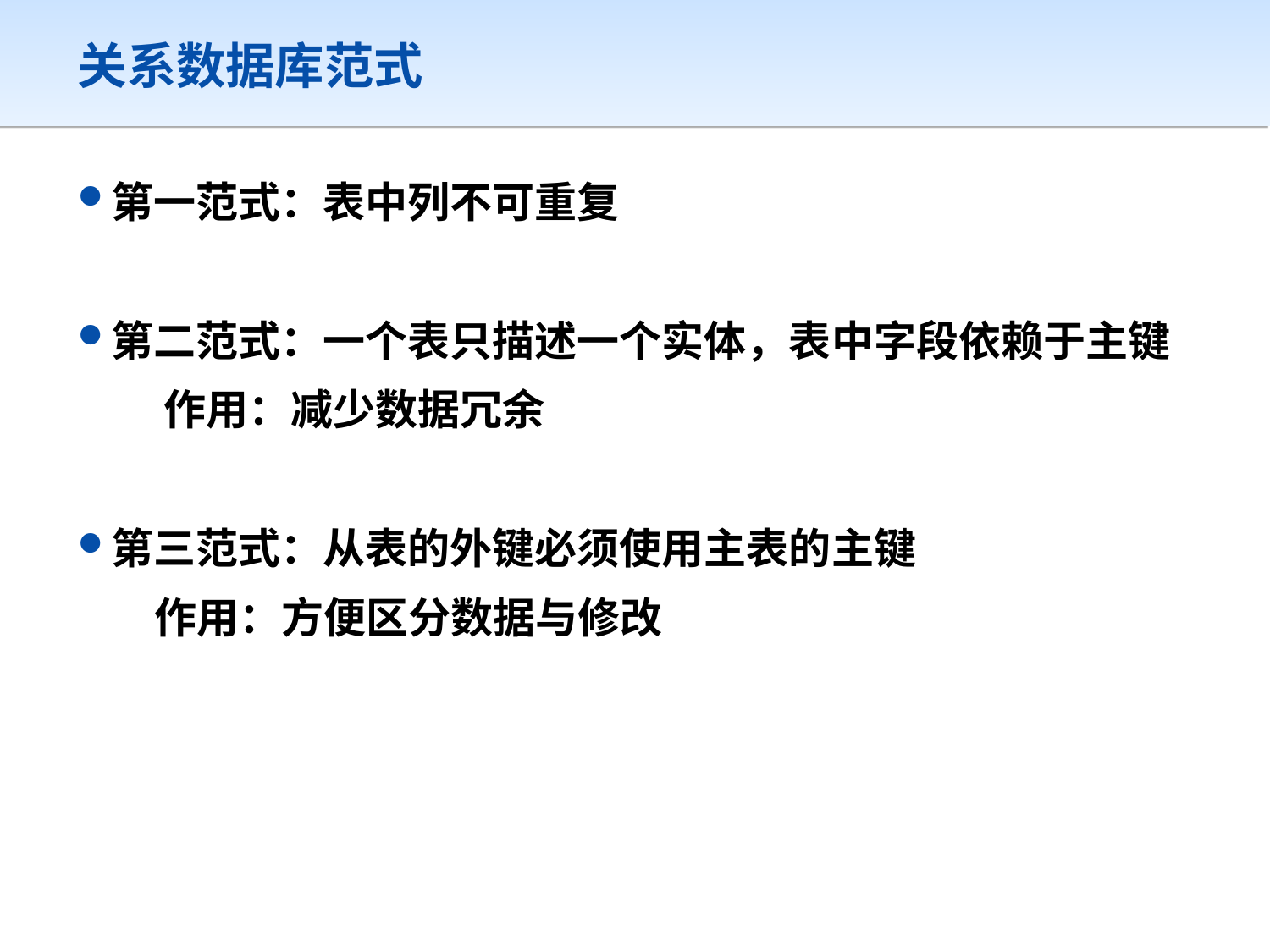

# 关系数据库范式
第一范式：表中列不可重复

第二范式：一个表只描述一个实体，表中字段依赖于主键
        作用：减少数据冗余

第三范式：从表的外键必须使用主表的主键
       作用：方便区分数据与修改